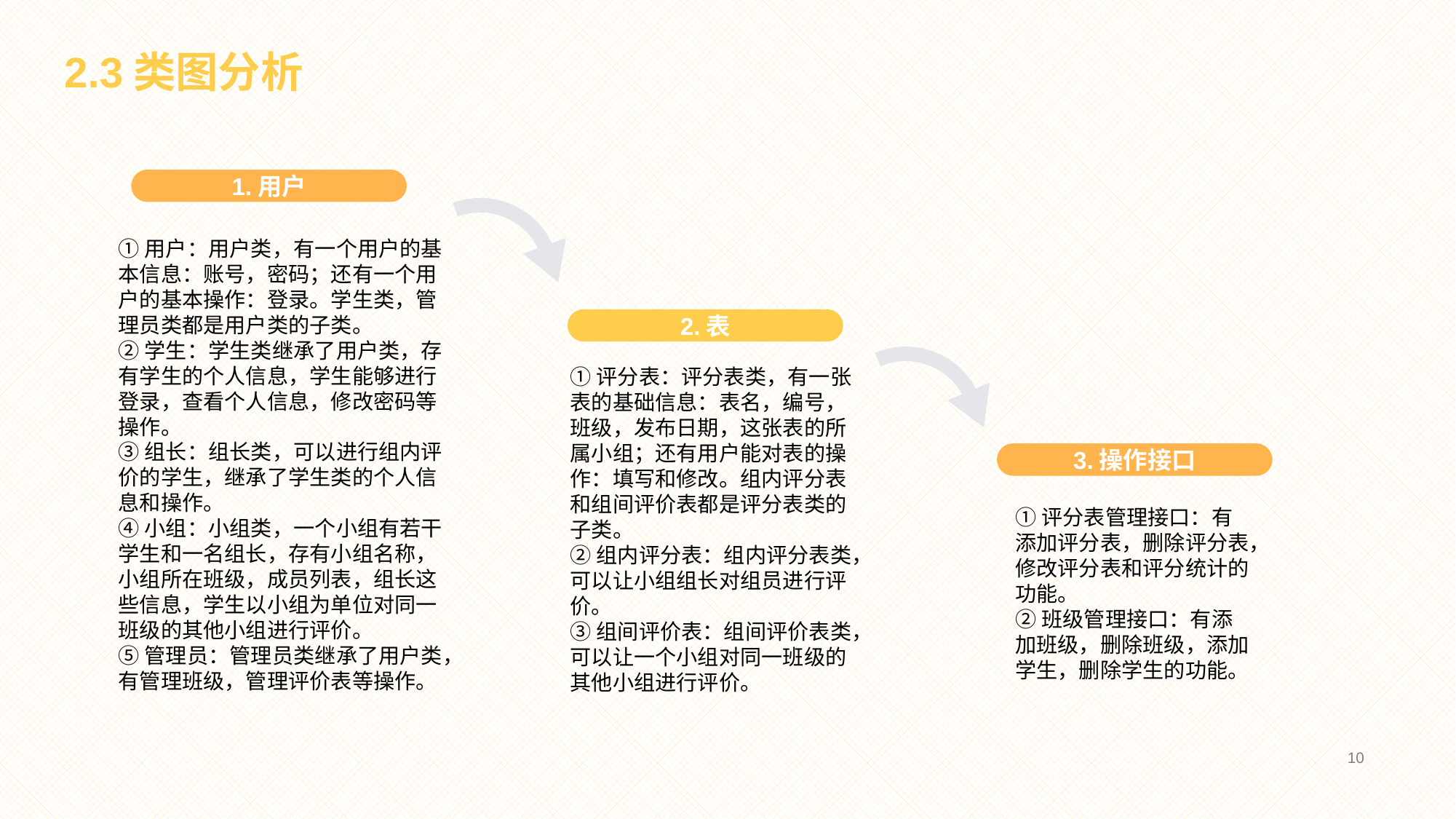

2.3类图分析
1.用户

2.表

3.操作接口
①用户：用户类，有一个用户的基本信息：账号，密码；还有一个用户的基本操作：登录。学生类，管理员类都是用户类的子类。
②学生：学生类继承了用户类，存有学生的个人信息，学生能够进行登录，查看个人信息，修改密码等操作。
③组长：组长类，可以进行组内评价的学生，继承了学生类的个人信息和操作。
④小组：小组类，一个小组有若干学生和一名组长，存有小组名称，小组所在班级，成员列表，组长这些信息，学生以小组为单位对同一班级的其他小组进行评价。
⑤管理员：管理员类继承了用户类，有管理班级，管理评价表等操作。
①评分表：评分表类，有一张表的基础信息：表名，编号，班级，发布日期，这张表的所属小组；还有用户能对表的操作：填写和修改。组内评分表和组间评价表都是评分表类的子类。
②组内评分表：组内评分表类，可以让小组组长对组员进行评价。
③组间评价表：组间评价表类，可以让一个小组对同一班级的其他小组进行评价。
①评分表管理接口：有添加评分表，删除评分表，修改评分表和评分统计的功能。
②班级管理接口：有添加班级，删除班级，添加学生，删除学生的功能。
10